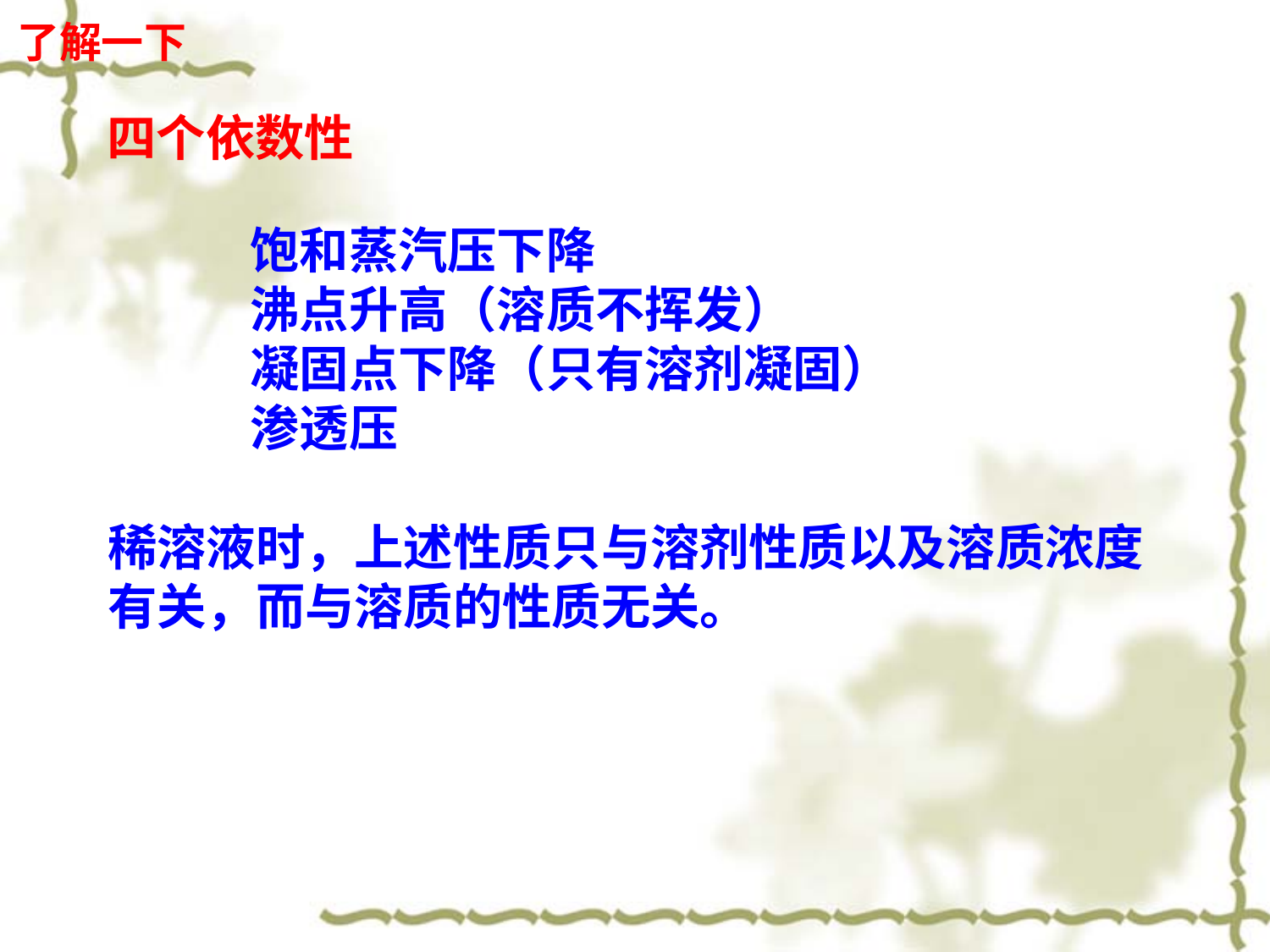

了解一下
四个依数性
饱和蒸汽压下降
沸点升高（溶质不挥发）
凝固点下降（只有溶剂凝固）
渗透压
稀溶液时，上述性质只与溶剂性质以及溶质浓度有关，而与溶质的性质无关。